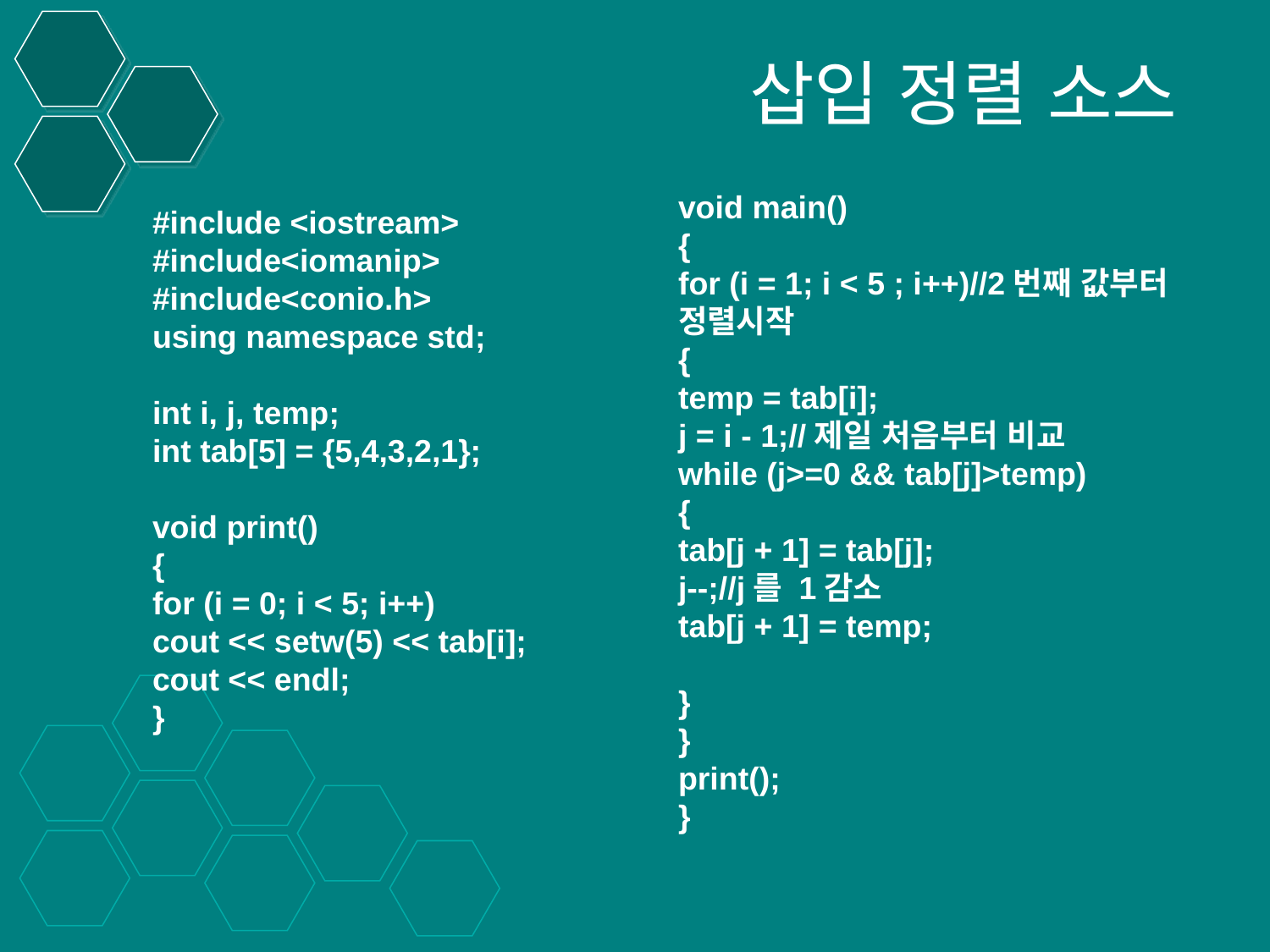

# 삽입 정렬 소스
void main()
{
for (i = 1; i < 5 ; i++)//2번째 값부터 정렬시작
{
temp = tab[i];
j = i - 1;//제일 처음부터 비교
while (j>=0 && tab[j]>temp)
{
tab[j + 1] = tab[j];
j--;//j를 1감소
tab[j + 1] = temp;

}
}
print();
}

#include <iostream>
#include<iomanip>
#include<conio.h>
using namespace std;

int i, j, temp;
int tab[5] = {5,4,3,2,1};

void print()
{
for (i = 0; i < 5; i++)
cout << setw(5) << tab[i];
cout << endl;
}